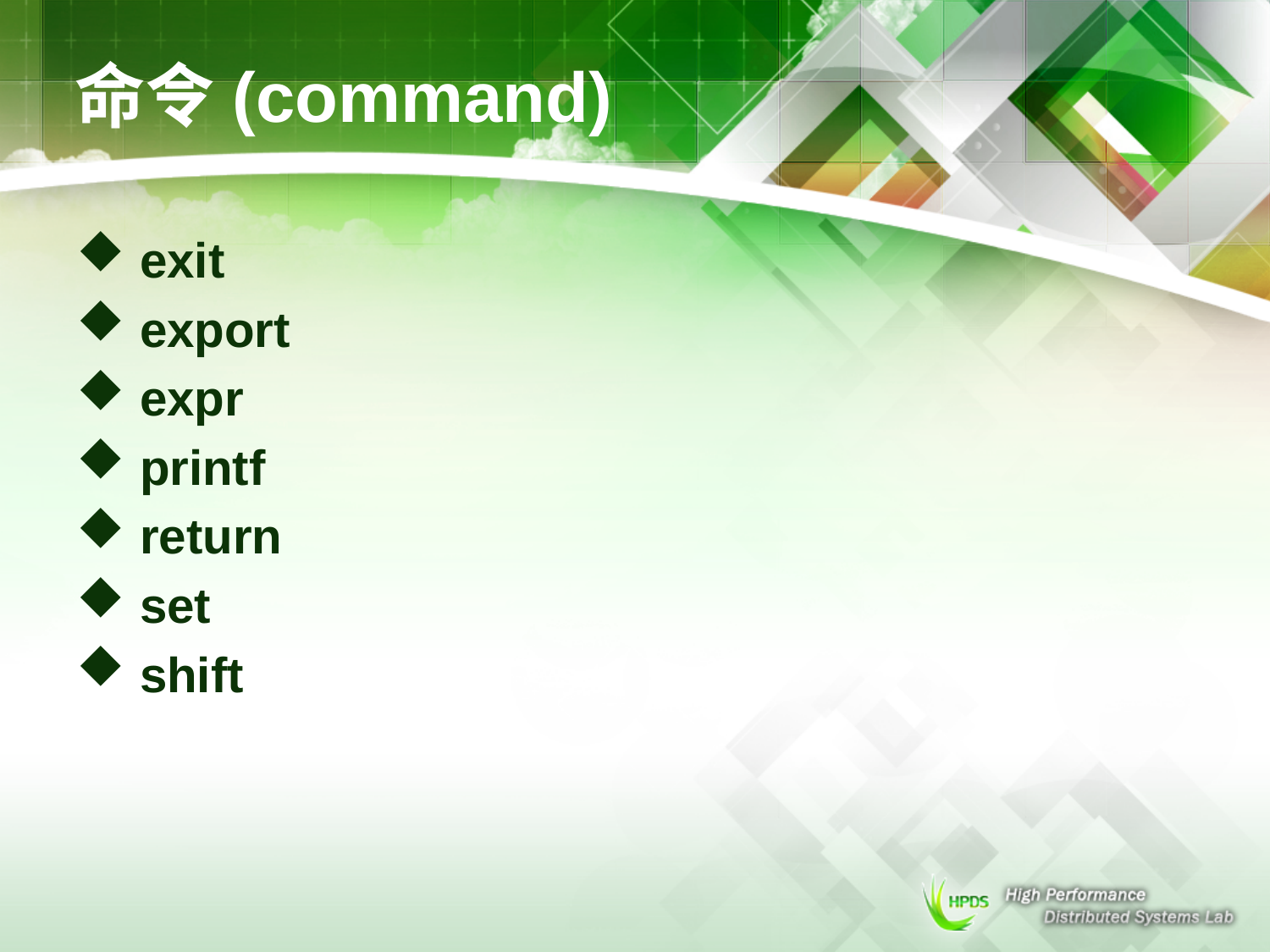

# 命令(command)
exit
export
expr
printf
return
set
shift